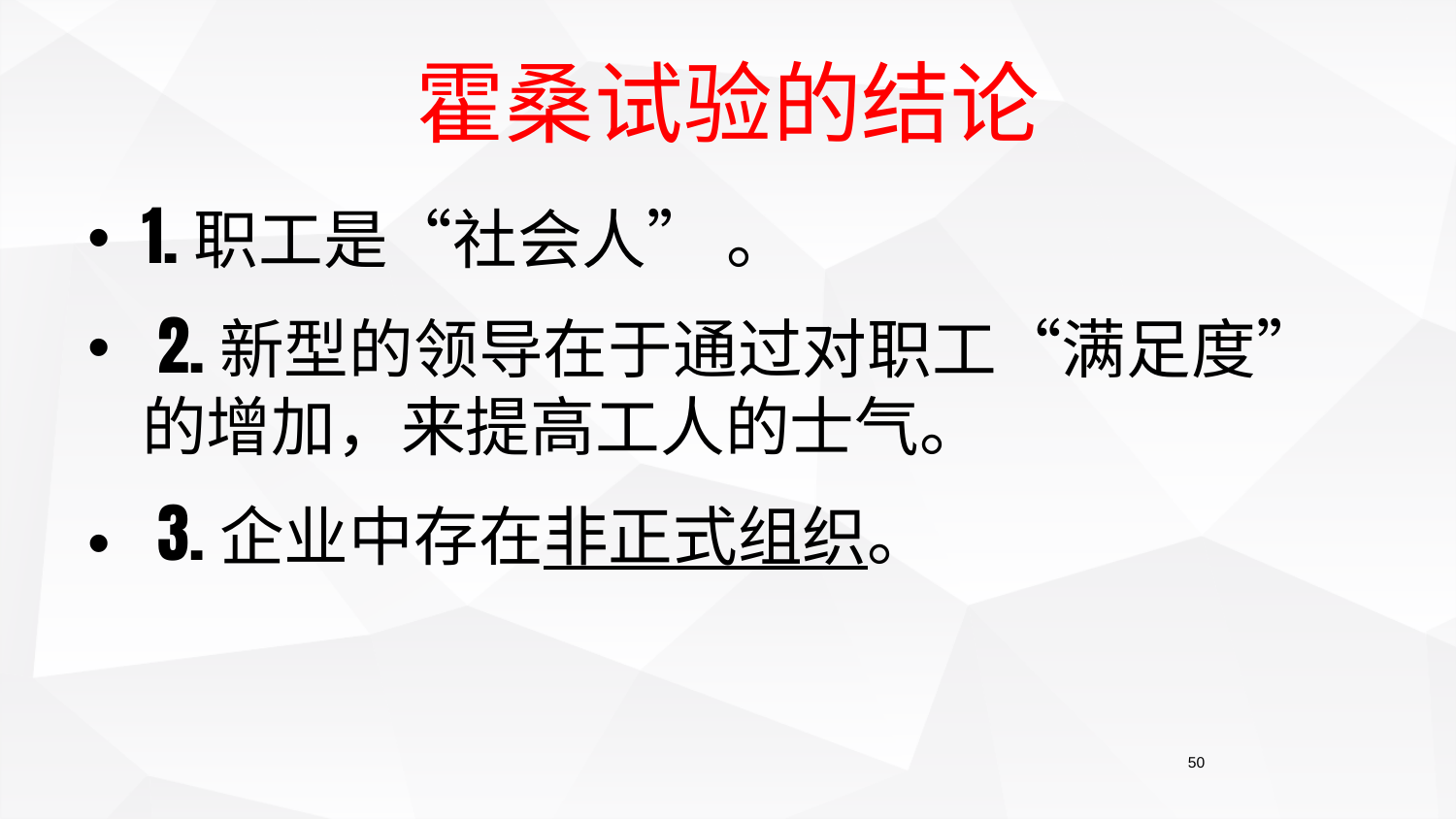

# 霍桑试验的结论
1.职工是“社会人” 。
 2.新型的领导在于通过对职工“满足度”的增加，来提高工人的士气。
 3.企业中存在非正式组织。
50